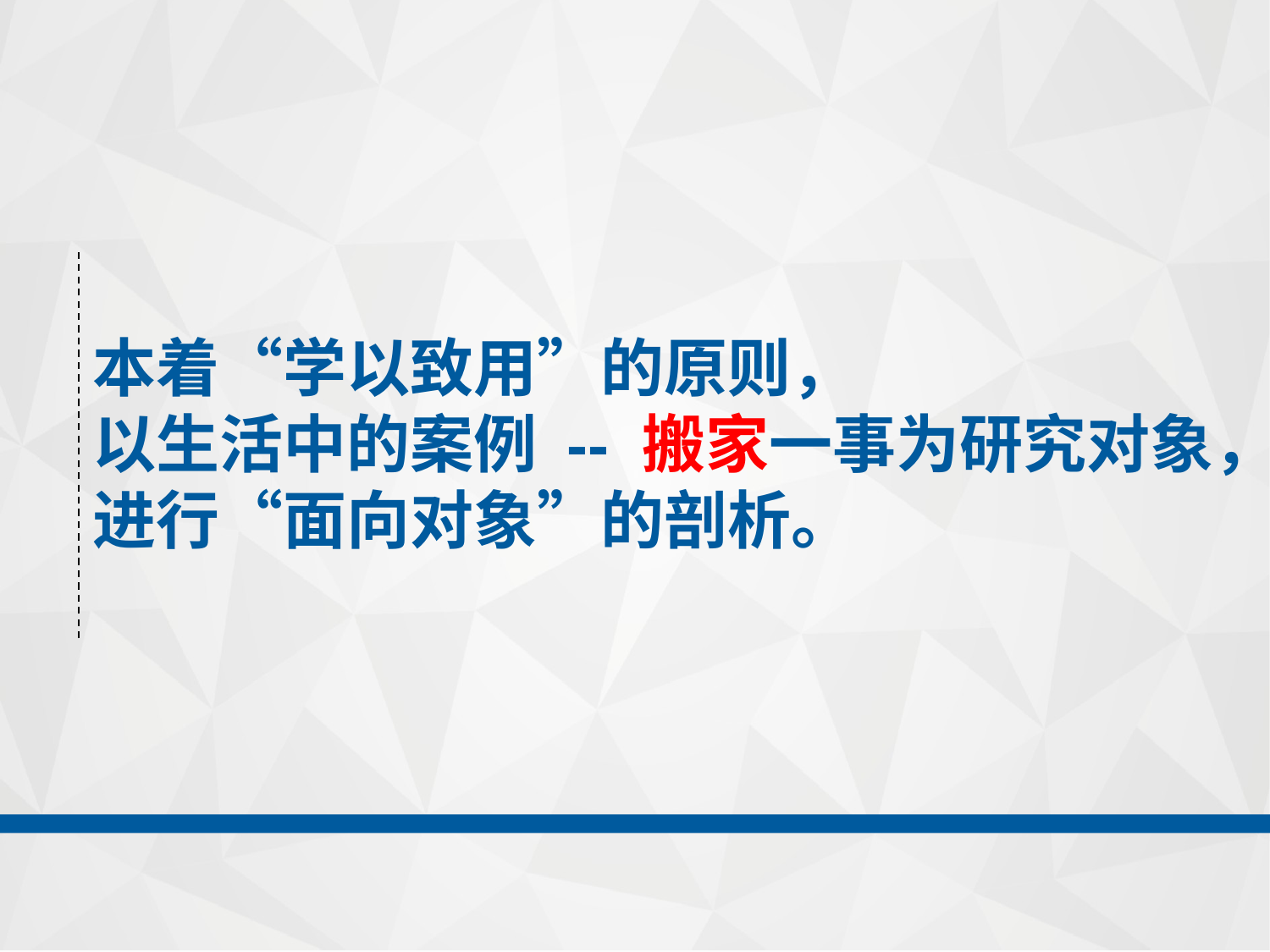

本着“学以致用”的原则，
以生活中的案例 -- 搬家一事为研究对象，进行“面向对象”的剖析。